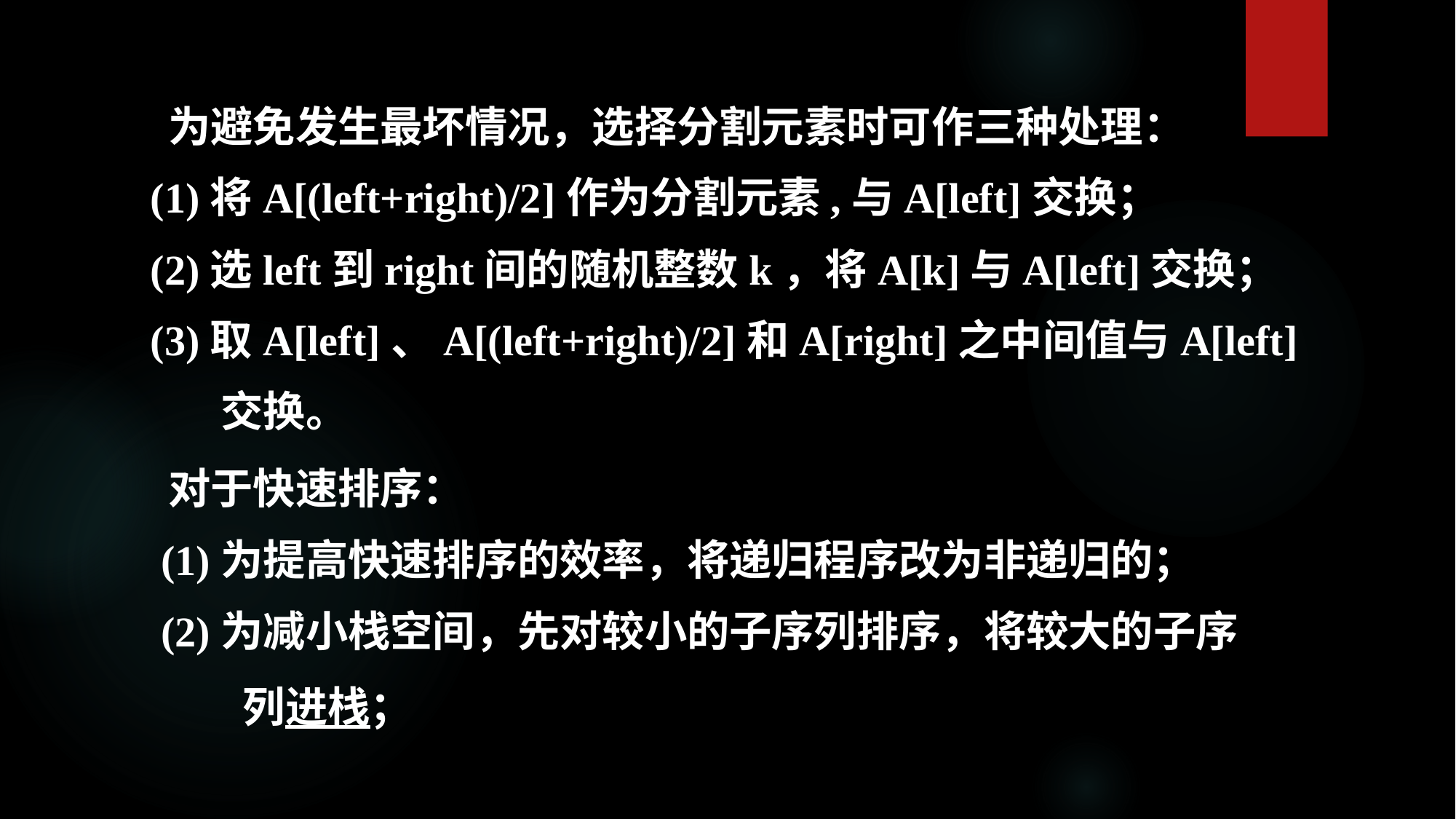

为避免发生最坏情况，选择分割元素时可作三种处理：
  (1)将A[(left+right)/2]作为分割元素,与A[left]交换；
  (2)选left到right间的随机整数k，将A[k]与A[left]交换；
  (3)取A[left]、A[(left+right)/2]和A[right]之中间值与A[left]交换。
   对于快速排序：
   (1)为提高快速排序的效率，将递归程序改为非递归的；
   (2)为减小栈空间，先对较小的子序列排序，将较大的子序列进栈；